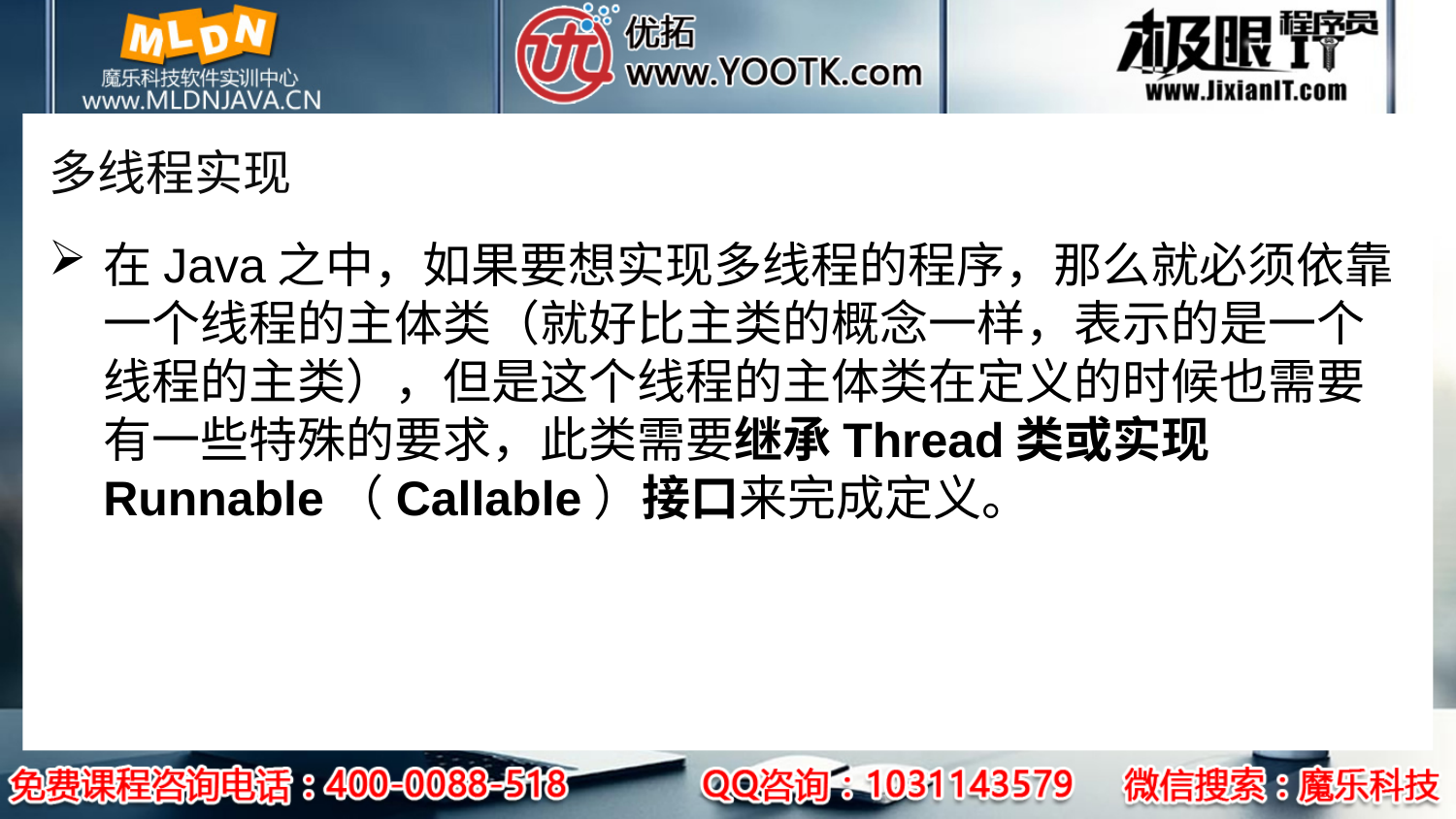

# 多线程实现
在Java之中，如果要想实现多线程的程序，那么就必须依靠一个线程的主体类（就好比主类的概念一样，表示的是一个线程的主类），但是这个线程的主体类在定义的时候也需要有一些特殊的要求，此类需要继承Thread类或实现Runnable（Callable）接口来完成定义。